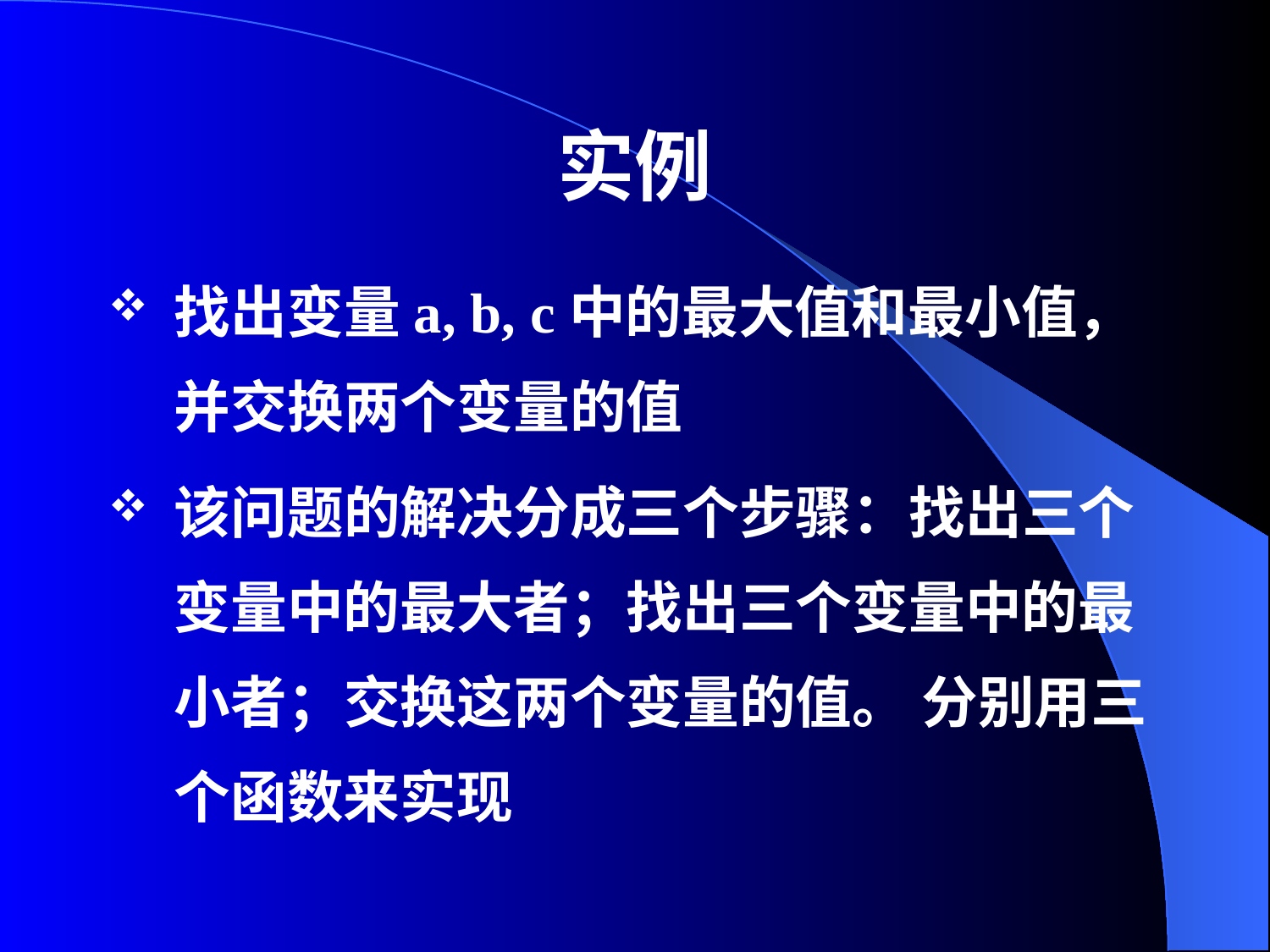

# 实例
找出变量a, b, c中的最大值和最小值，并交换两个变量的值
该问题的解决分成三个步骤：找出三个变量中的最大者；找出三个变量中的最小者；交换这两个变量的值。 分别用三个函数来实现